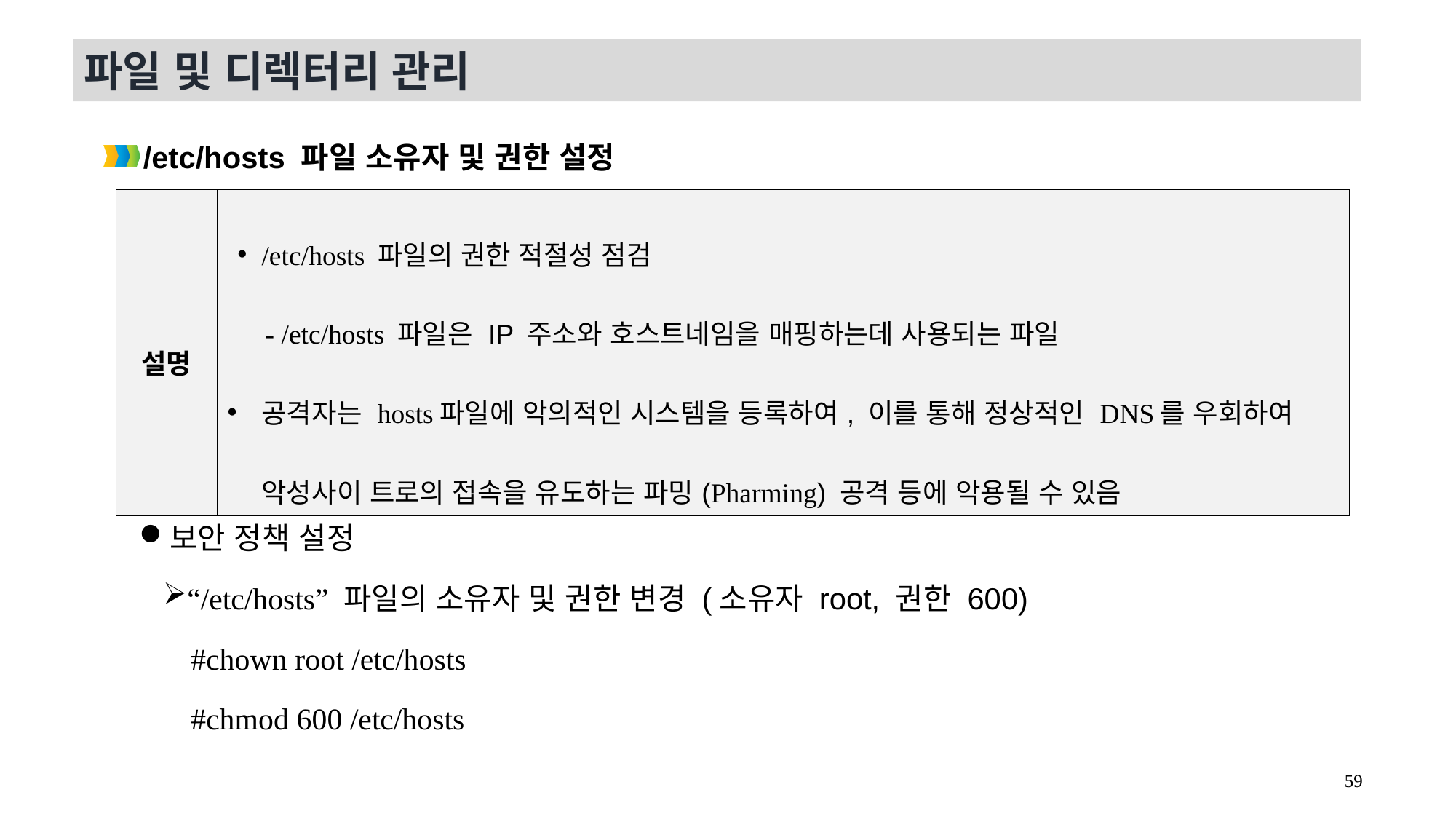

파일 및 디렉터리 관리
/etc/hosts 파일 소유자 및 권한 설정

보안 정책 설정
“/etc/hosts” 파일의 소유자 및 권한 변경 (소유자 root, 권한 600)
#chown root /etc/hosts
#chmod 600 /etc/hosts

| 설명 | /etc/hosts 파일의 권한 적절성 점검 - /etc/hosts 파일은 IP 주소와 호스트네임을 매핑하는데 사용되는 파일 공격자는 hosts파일에 악의적인 시스템을 등록하여, 이를 통해 정상적인 DNS를 우회하여 악성사이 트로의 접속을 유도하는 파밍(Pharming) 공격 등에 악용될 수 있음 |
| --- | --- |